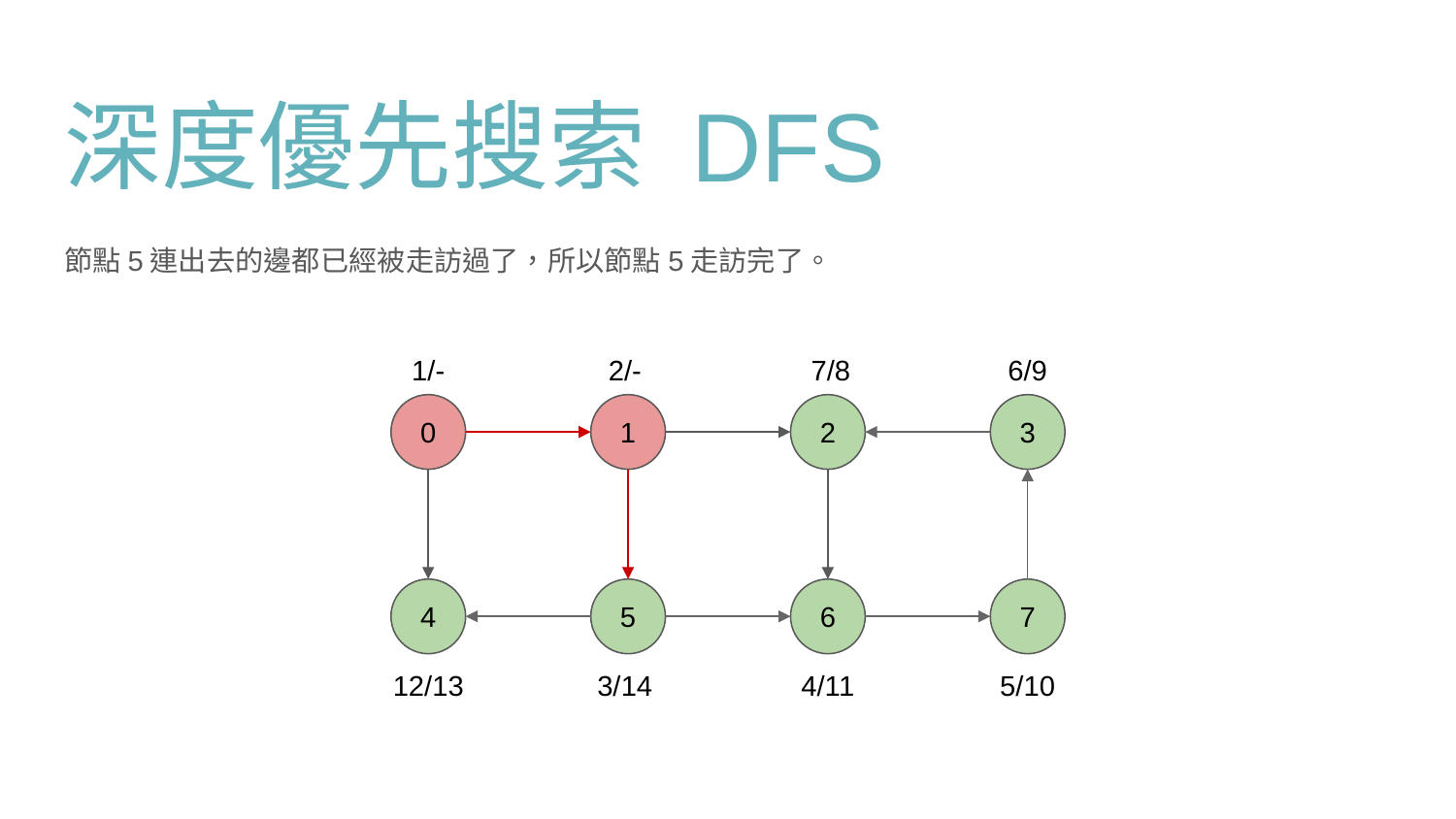

# 深度優先搜索 DFS
節點5連出去的邊都已經被走訪過了，所以節點5走訪完了。
1/-
2/-
7/8
6/9
0
1
2
3
4
5
6
7
12/13
3/14
4/11
5/10